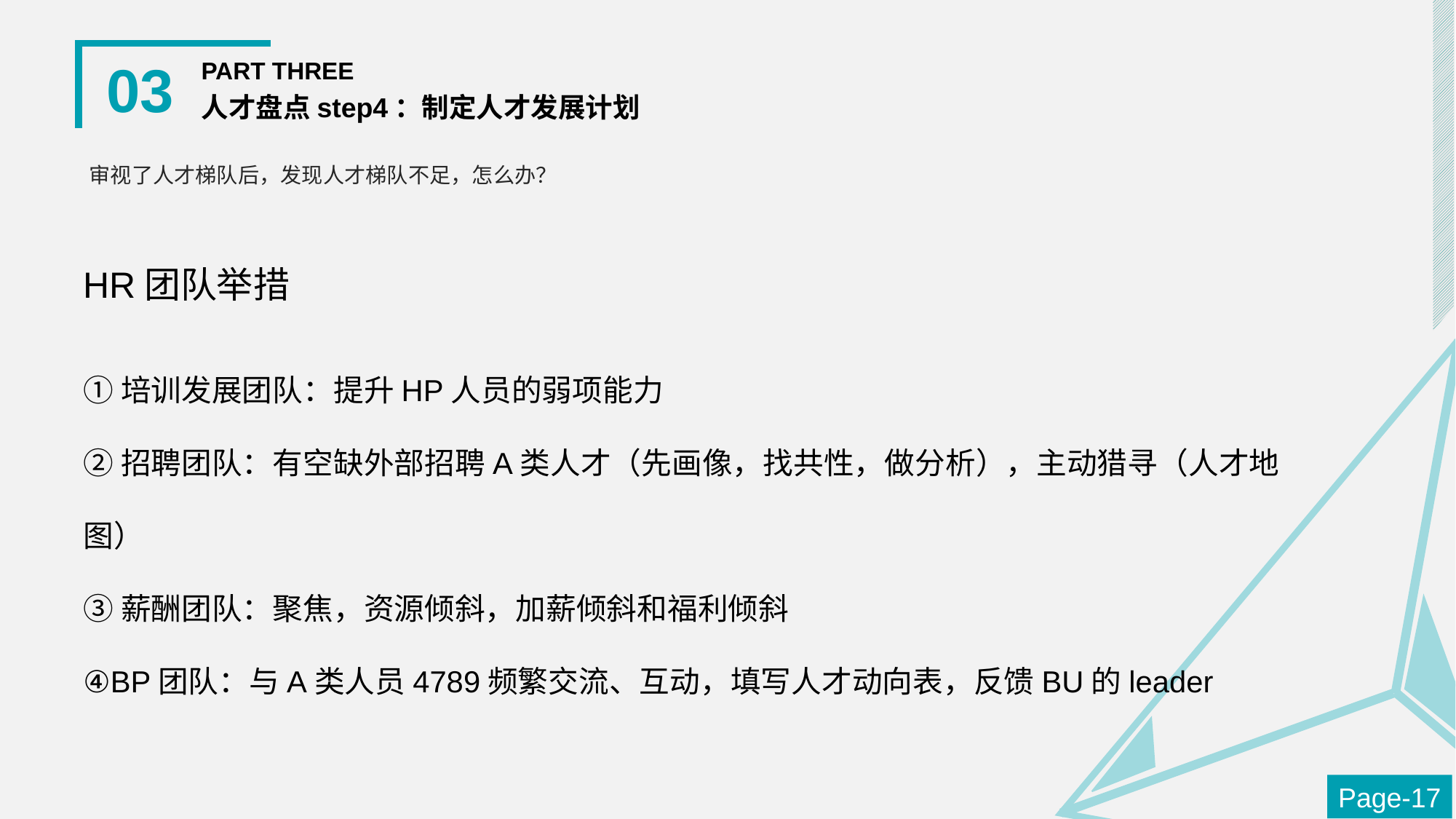

03
PART THREE
人才盘点step4：制定人才发展计划
审视了人才梯队后，发现人才梯队不足，怎么办？
HR团队举措
①培训发展团队：提升HP人员的弱项能力
②招聘团队：有空缺外部招聘A类人才（先画像，找共性，做分析），主动猎寻（人才地图）
③薪酬团队：聚焦，资源倾斜，加薪倾斜和福利倾斜
④BP团队：与A类人员4789频繁交流、互动，填写人才动向表，反馈BU的leader
Page-17